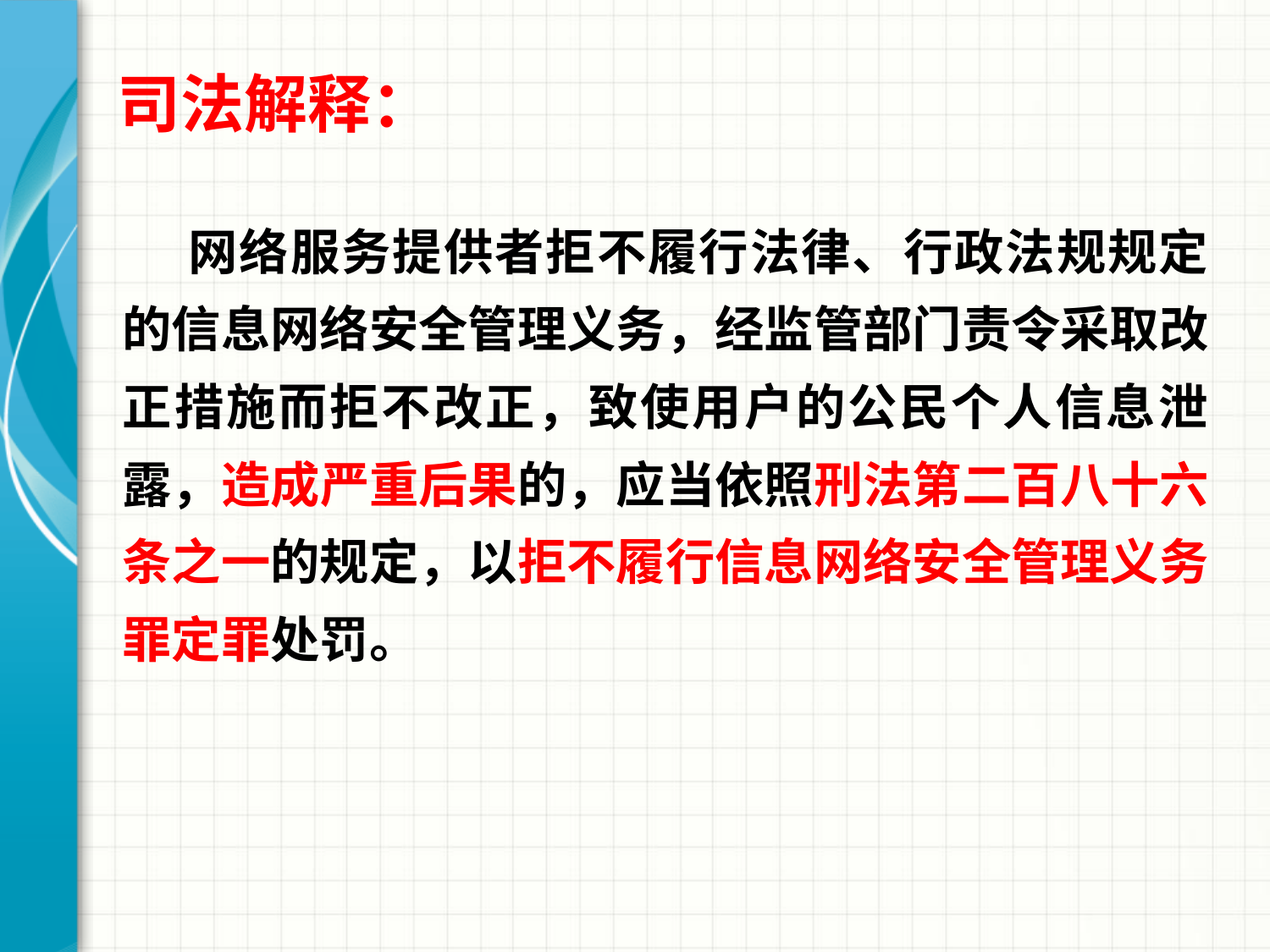

司法解释：
    网络服务提供者拒不履行法律、行政法规规定的信息网络安全管理义务，经监管部门责令采取改正措施而拒不改正，致使用户的公民个人信息泄露，造成严重后果的，应当依照刑法第二百八十六条之一的规定，以拒不履行信息网络安全管理义务罪定罪处罚。